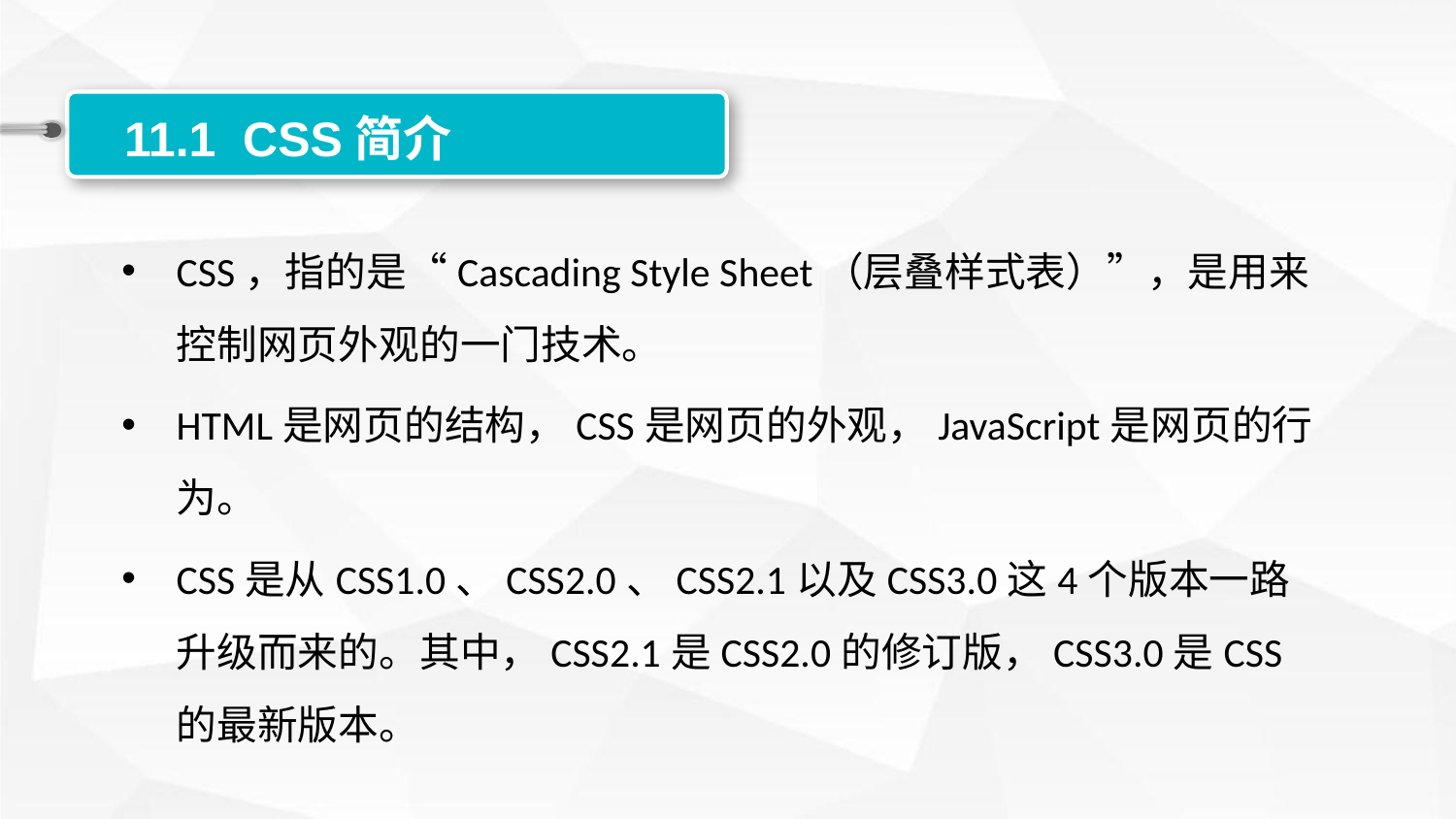

11.1  CSS简介

CSS，指的是“Cascading Style Sheet（层叠样式表）”，是用来控制网页外观的一门技术。
HTML是网页的结构，CSS是网页的外观，JavaScript是网页的行为。
CSS是从CSS1.0、CSS2.0、CSS2.1以及CSS3.0这4个版本一路升级而来的。其中，CSS2.1是CSS2.0的修订版，CSS3.0是CSS的最新版本。